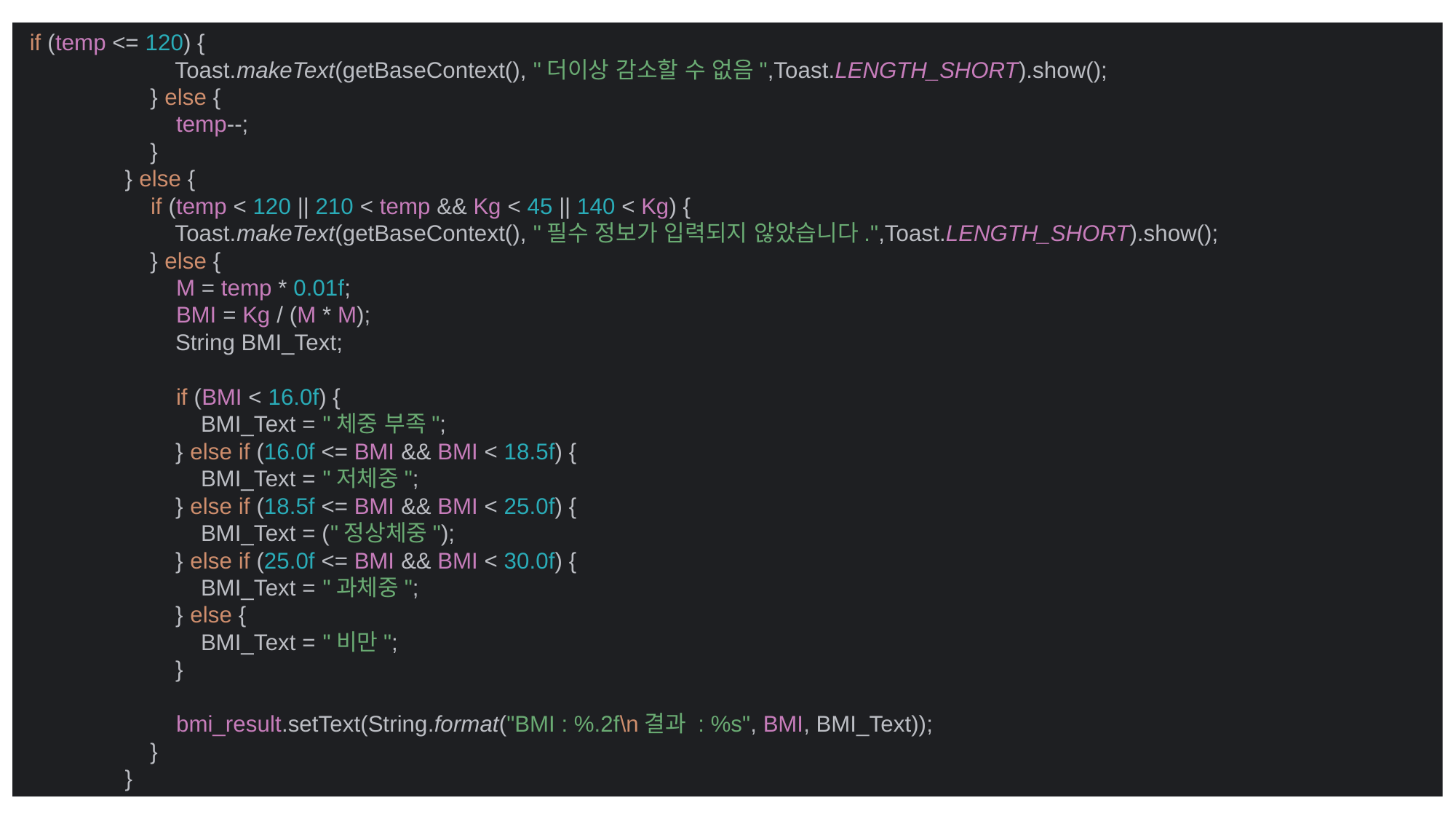

if (temp <= 120) {
                        Toast.makeText(getBaseContext(), "더이상 감소할 수 없음",Toast.LENGTH_SHORT).show();
                    } else {
                        temp--;
                    }
                } else {
                    if (temp < 120 || 210 < temp && Kg < 45 || 140 < Kg) {
                        Toast.makeText(getBaseContext(), "필수 정보가 입력되지 않았습니다.",Toast.LENGTH_SHORT).show();
                    } else {
                        M = temp * 0.01f;
                        BMI = Kg / (M * M);
                        String BMI_Text;
                        if (BMI < 16.0f) {
                            BMI_Text = "체중 부족";
                        } else if (16.0f <= BMI && BMI < 18.5f) {
                            BMI_Text = "저체중";
                        } else if (18.5f <= BMI && BMI < 25.0f) {
                            BMI_Text = ("정상체중");
                        } else if (25.0f <= BMI && BMI < 30.0f) {
                            BMI_Text = "과체중";
                        } else {
                            BMI_Text = "비만";
                        }
                        bmi_result.setText(String.format("BMI : %.2f\n결과 : %s", BMI, BMI_Text));
                    }
                }